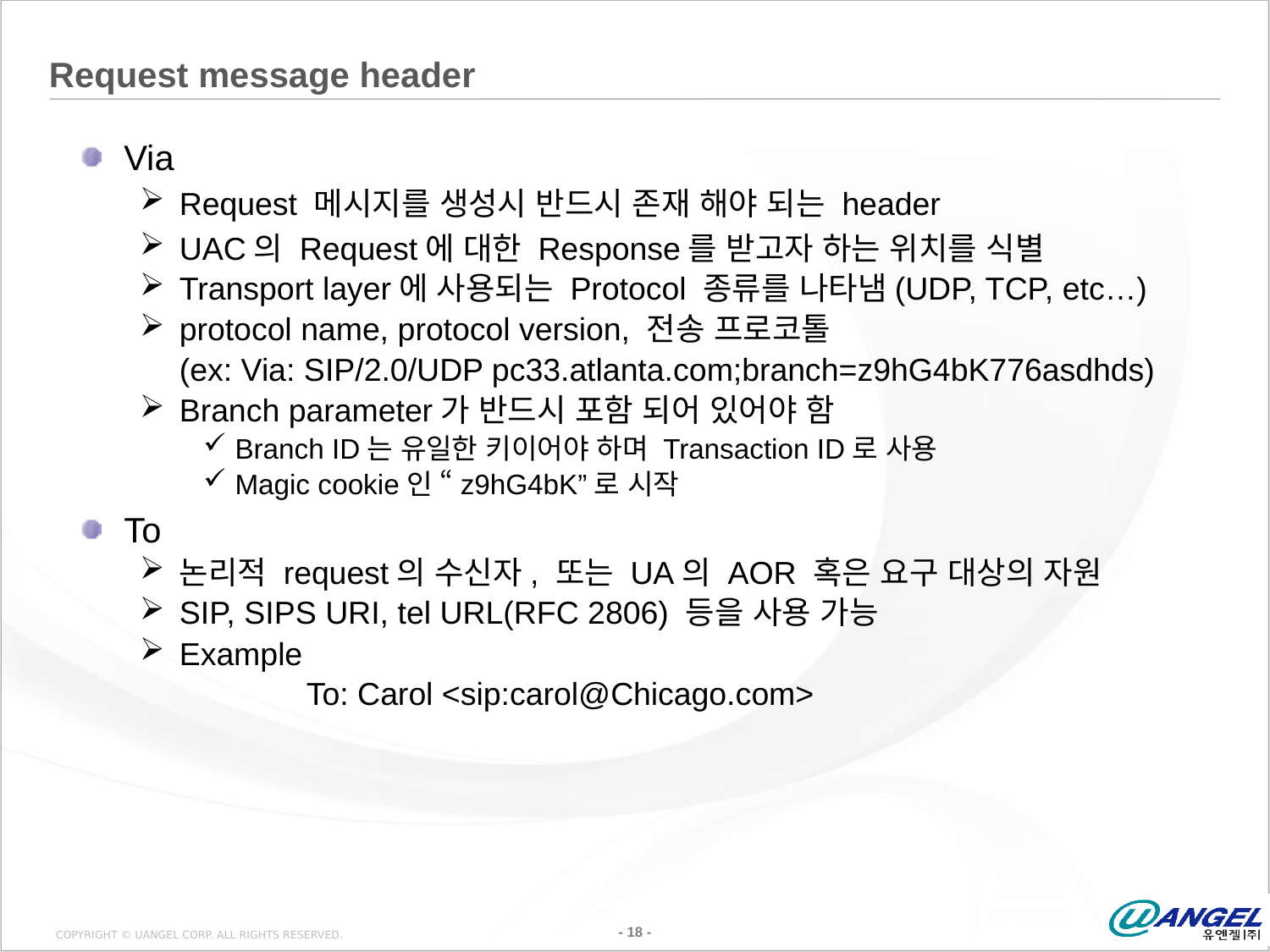

# Request message header
Via
Request 메시지를 생성시 반드시 존재 해야 되는 header
UAC의 Request에 대한 Response를 받고자 하는 위치를 식별
Transport layer에 사용되는 Protocol 종류를 나타냄(UDP, TCP, etc…)
protocol name, protocol version, 전송 프로코톨
	(ex: Via: SIP/2.0/UDP pc33.atlanta.com;branch=z9hG4bK776asdhds)
Branch parameter가 반드시 포함 되어 있어야 함
Branch ID는 유일한 키이어야 하며 Transaction ID로 사용
Magic cookie인 “z9hG4bK”로 시작
To
논리적 request의 수신자, 또는 UA의 AOR 혹은 요구 대상의 자원
SIP, SIPS URI, tel URL(RFC 2806) 등을 사용 가능
Example
		To: Carol <sip:carol@Chicago.com>